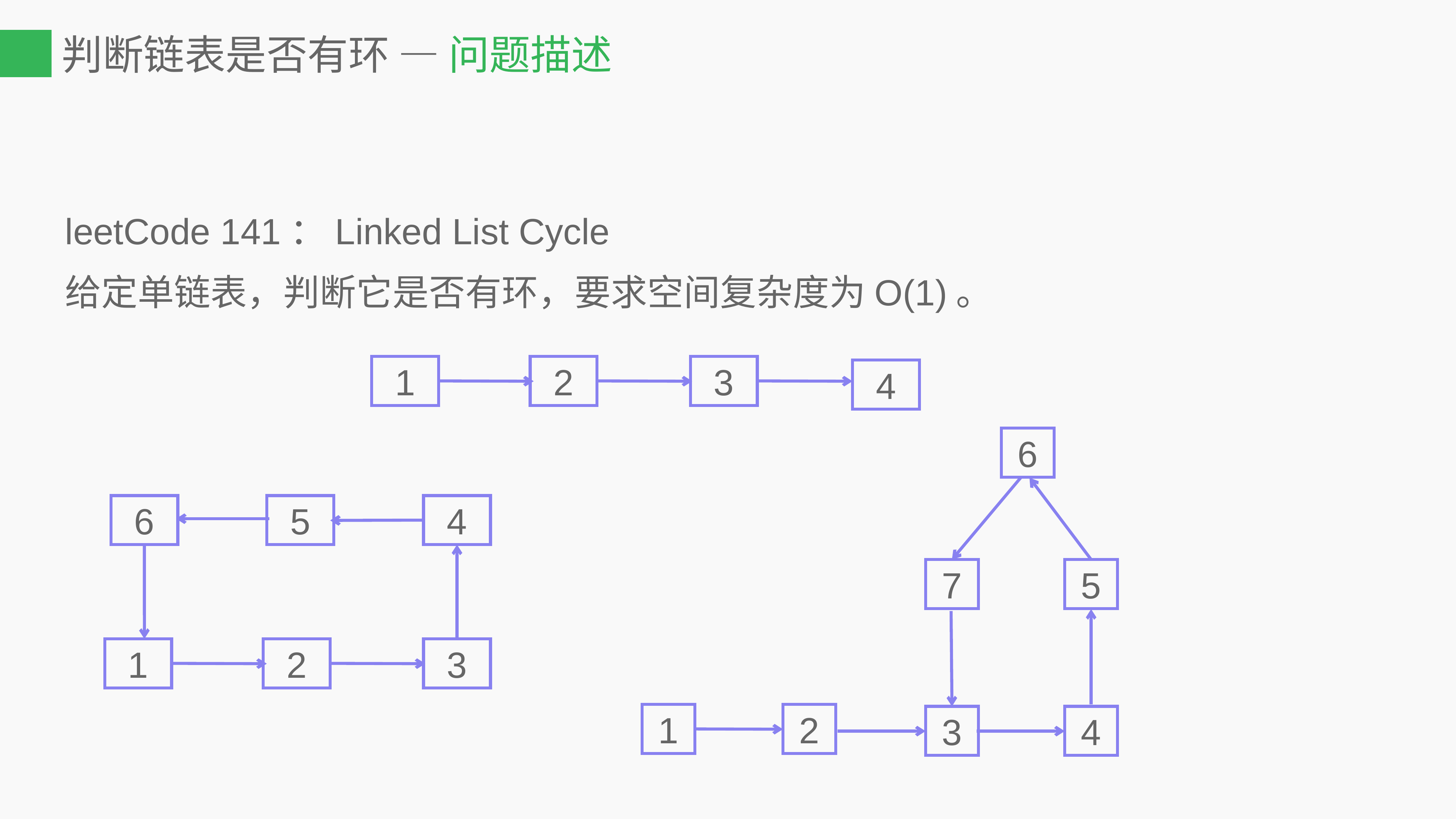

# 判断链表是否有环 — 问题描述
leetCode 141：Linked List Cycle
给定单链表，判断它是否有环，要求空间复杂度为O(1)。

3
2
1
4
6
5
7
1
2
3
4
6
5
4
3
2
1